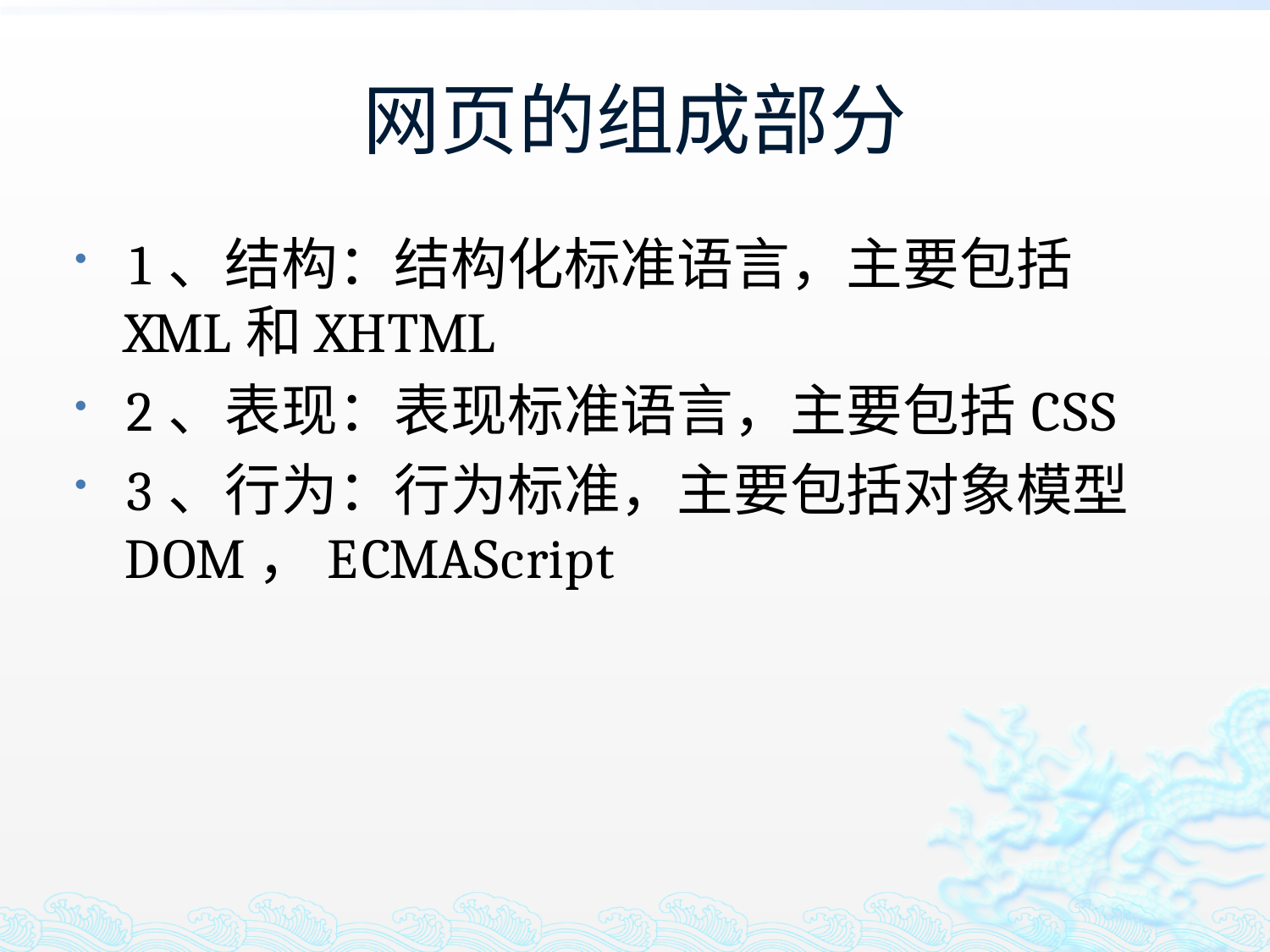

# 网页的组成部分
1、结构：结构化标准语言，主要包括XML和XHTML
2、表现：表现标准语言，主要包括CSS
3、行为：行为标准，主要包括对象模型DOM，ECMAScript